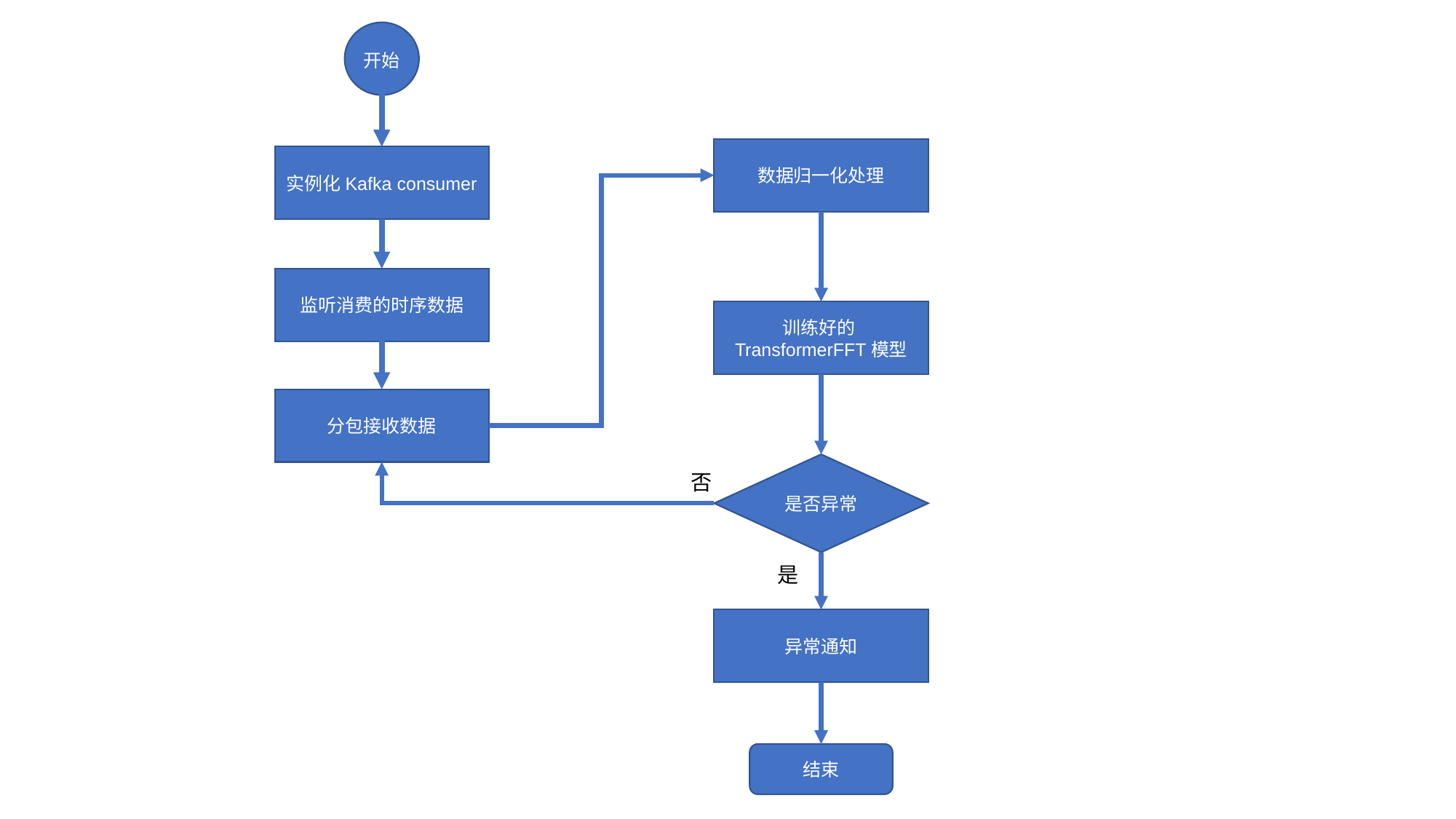

开始
数据归一化处理
实例化Kafka consumer
监听消费的时序数据
训练好的TransformerFFT模型
分包接收数据
是否异常
否
是
异常通知
结束